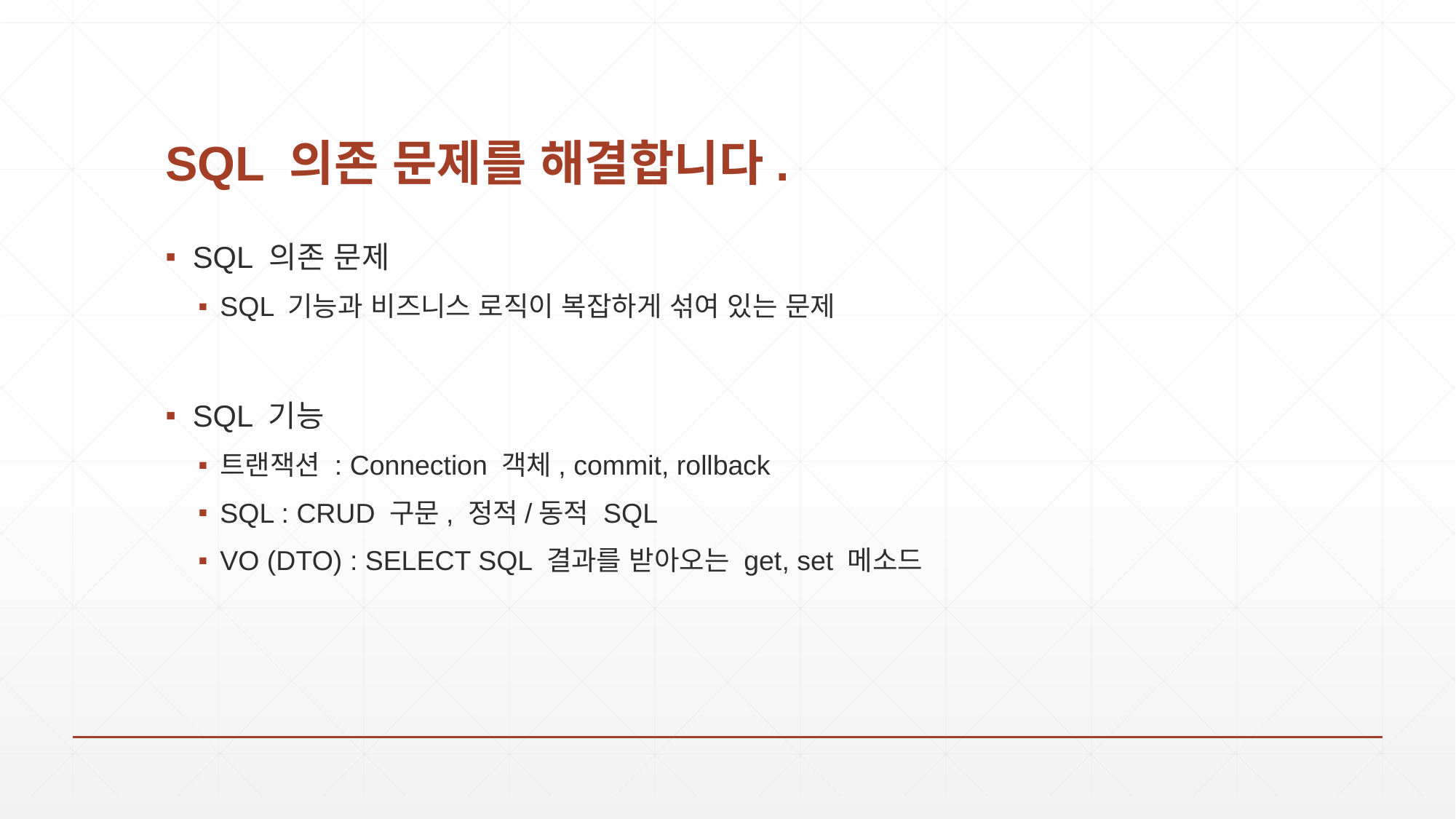

# SQL 의존 문제를 해결합니다.
SQL 의존 문제
SQL 기능과 비즈니스 로직이 복잡하게 섞여 있는 문제

SQL 기능
트랜잭션 : Connection 객체, commit, rollback
SQL : CRUD 구문, 정적/동적 SQL
VO (DTO) : SELECT SQL 결과를 받아오는 get, set 메소드